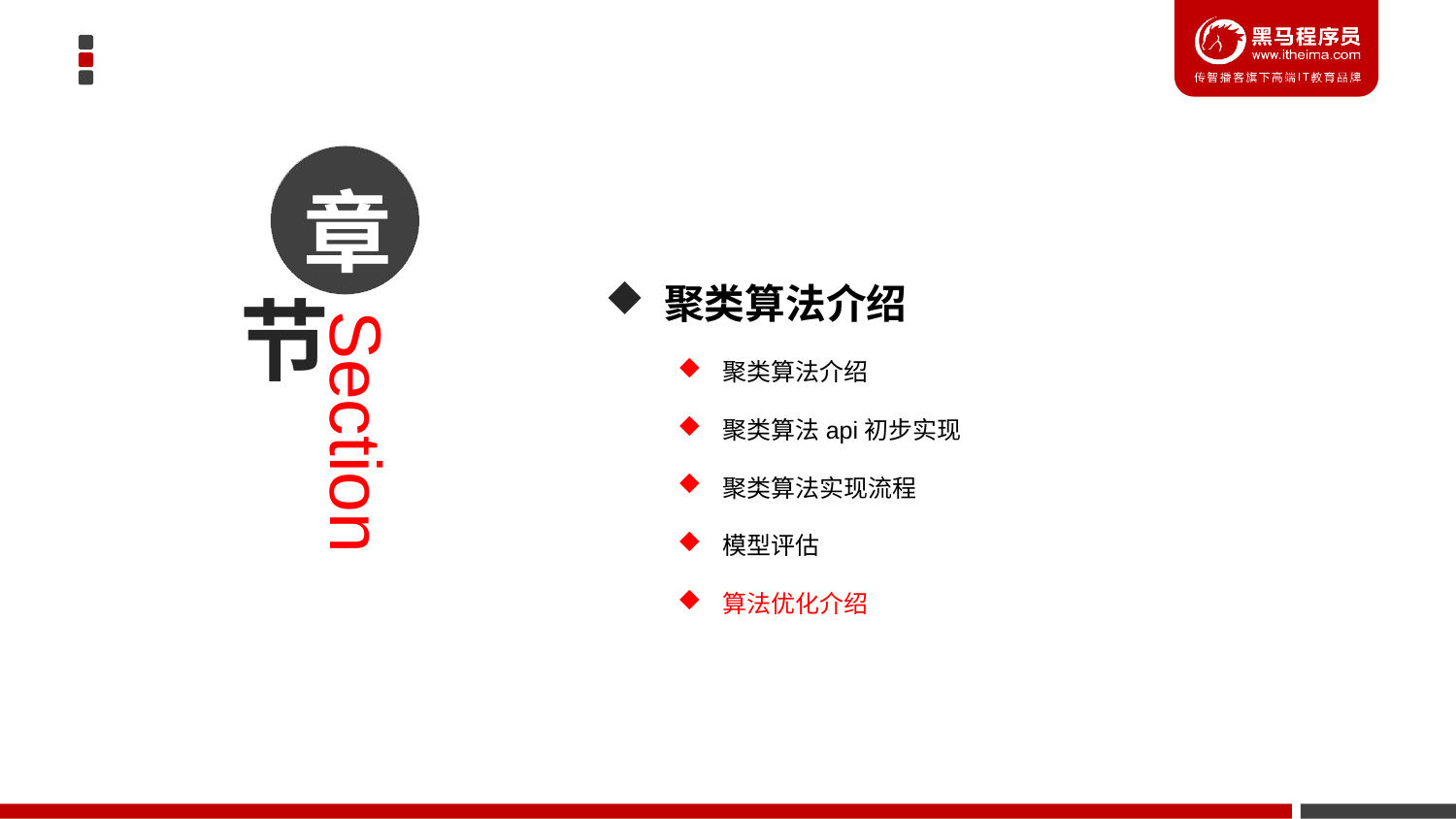

章
 聚类算法介绍
聚类算法介绍
聚类算法api初步实现
聚类算法实现流程
模型评估
算法优化介绍
节
Section